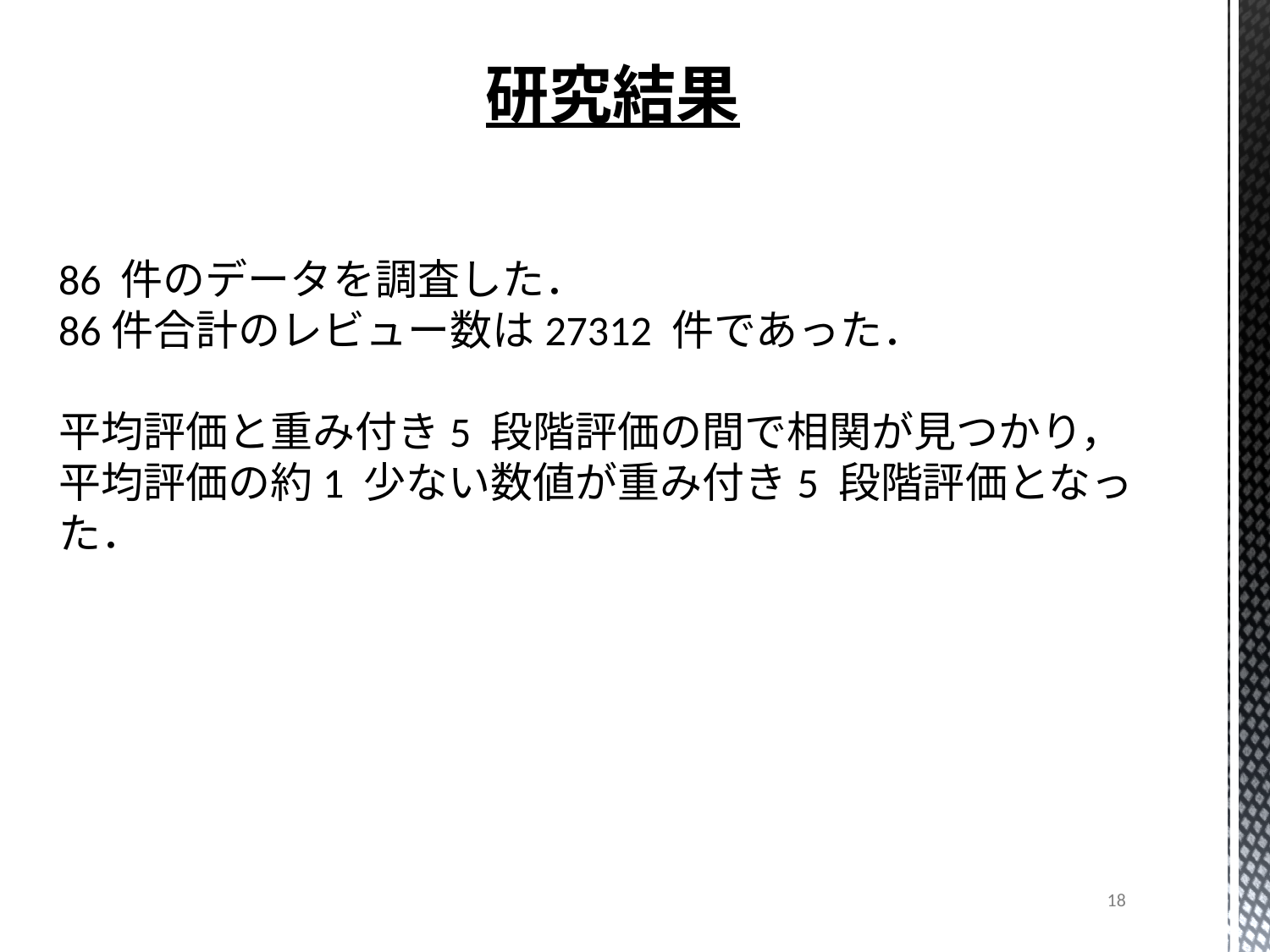

研究結果
86 件のデータを調査した．
86件合計のレビュー数は27312 件であった．

平均評価と重み付き5 段階評価の間で相関が見つかり，
平均評価の約1 少ない数値が重み付き5 段階評価となった．

18